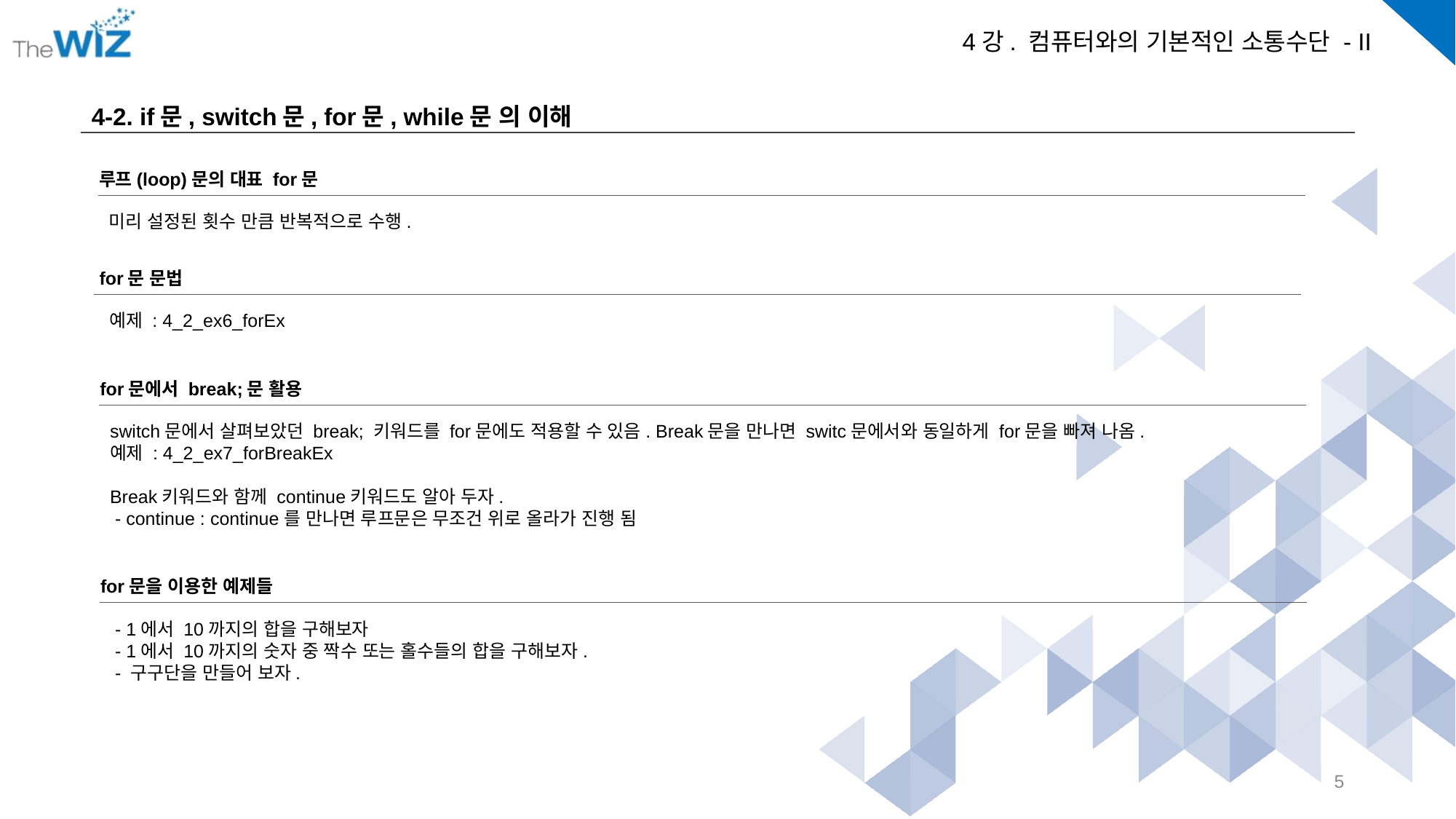

4-2. if문, switch문, for문, while문 의 이해
루프(loop)문의 대표 for문
미리 설정된 횟수 만큼 반복적으로 수행.
for문 문법
예제 : 4_2_ex6_forEx
for문에서 break;문 활용
switch문에서 살펴보았던 break; 키워드를 for문에도 적용할 수 있음. Break문을 만나면 switc문에서와 동일하게 for문을 빠져 나옴.
예제 : 4_2_ex7_forBreakEx

Break키워드와 함께 continue키워드도 알아 두자.
 - continue : continue를 만나면 루프문은 무조건 위로 올라가 진행 됨
for문을 이용한 예제들
 - 1에서 10까지의 합을 구해보자
 - 1에서 10까지의 숫자 중 짝수 또는 홀수들의 합을 구해보자.
 - 구구단을 만들어 보자.
5